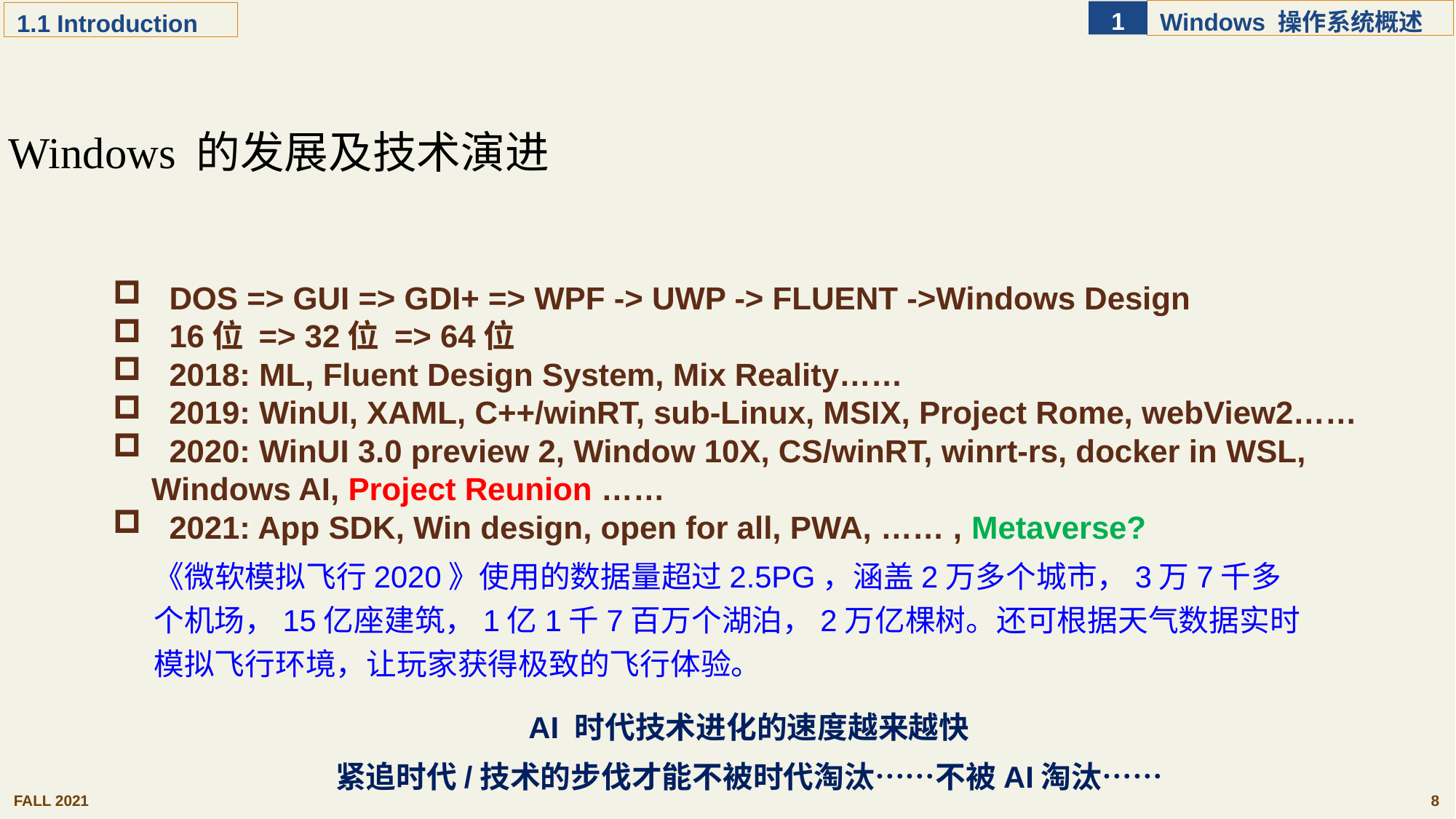

Windows 的发展及技术演进
  DOS => GUI => GDI+ => WPF -> UWP -> FLUENT ->Windows Design
  16位 => 32位 => 64位
  2018: ML, Fluent Design System, Mix Reality……
  2019: WinUI, XAML, C++/winRT, sub-Linux, MSIX, Project Rome, webView2……
  2020: WinUI 3.0 preview 2, Window 10X, CS/winRT, winrt-rs, docker in WSL, Windows AI, Project Reunion ……
  2021: App SDK, Win design, open for all, PWA, …… , Metaverse?

《微软模拟飞行2020》使用的数据量超过2.5PG，涵盖2万多个城市，3万7千多个机场，15亿座建筑，1亿1千7百万个湖泊，2万亿棵树。还可根据天气数据实时模拟飞行环境，让玩家获得极致的飞行体验。
AI 时代技术进化的速度越来越快
紧追时代/技术的步伐才能不被时代淘汰……不被AI淘汰……